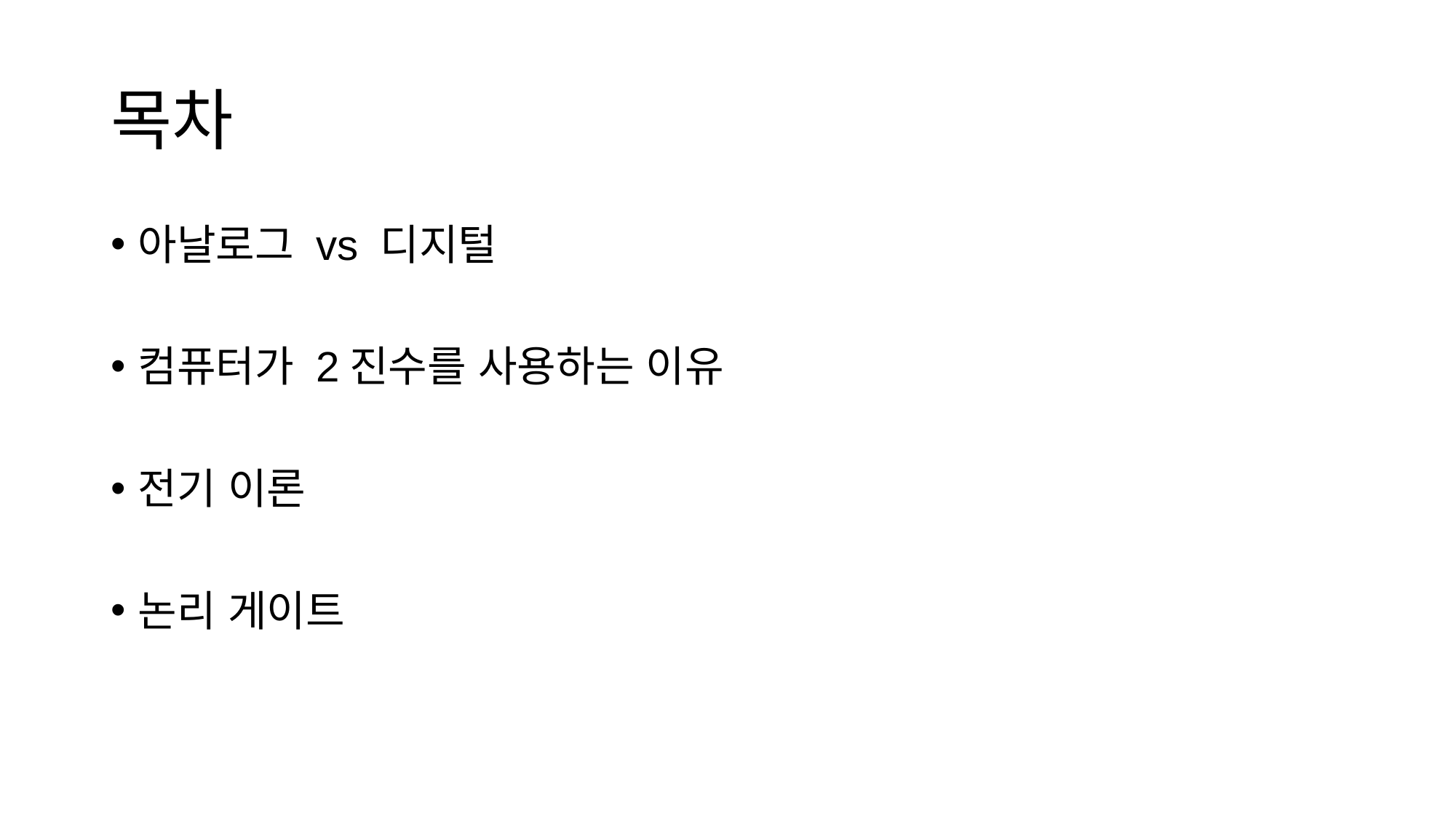

# 목차
아날로그 vs 디지털

컴퓨터가 2진수를 사용하는 이유

전기 이론

논리 게이트